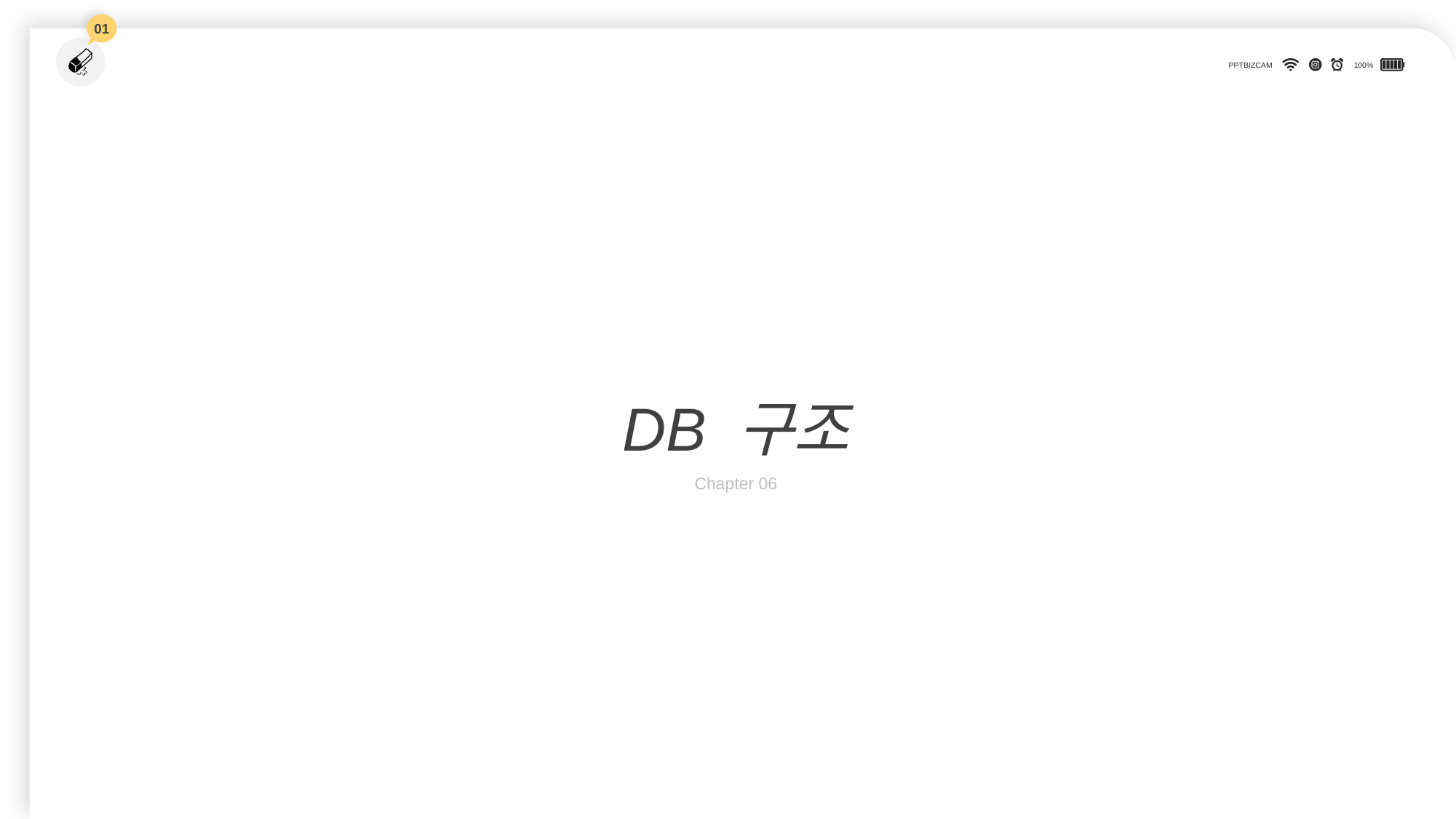

01
DB 구조
Chapter 06

PPTBIZCAM
100%